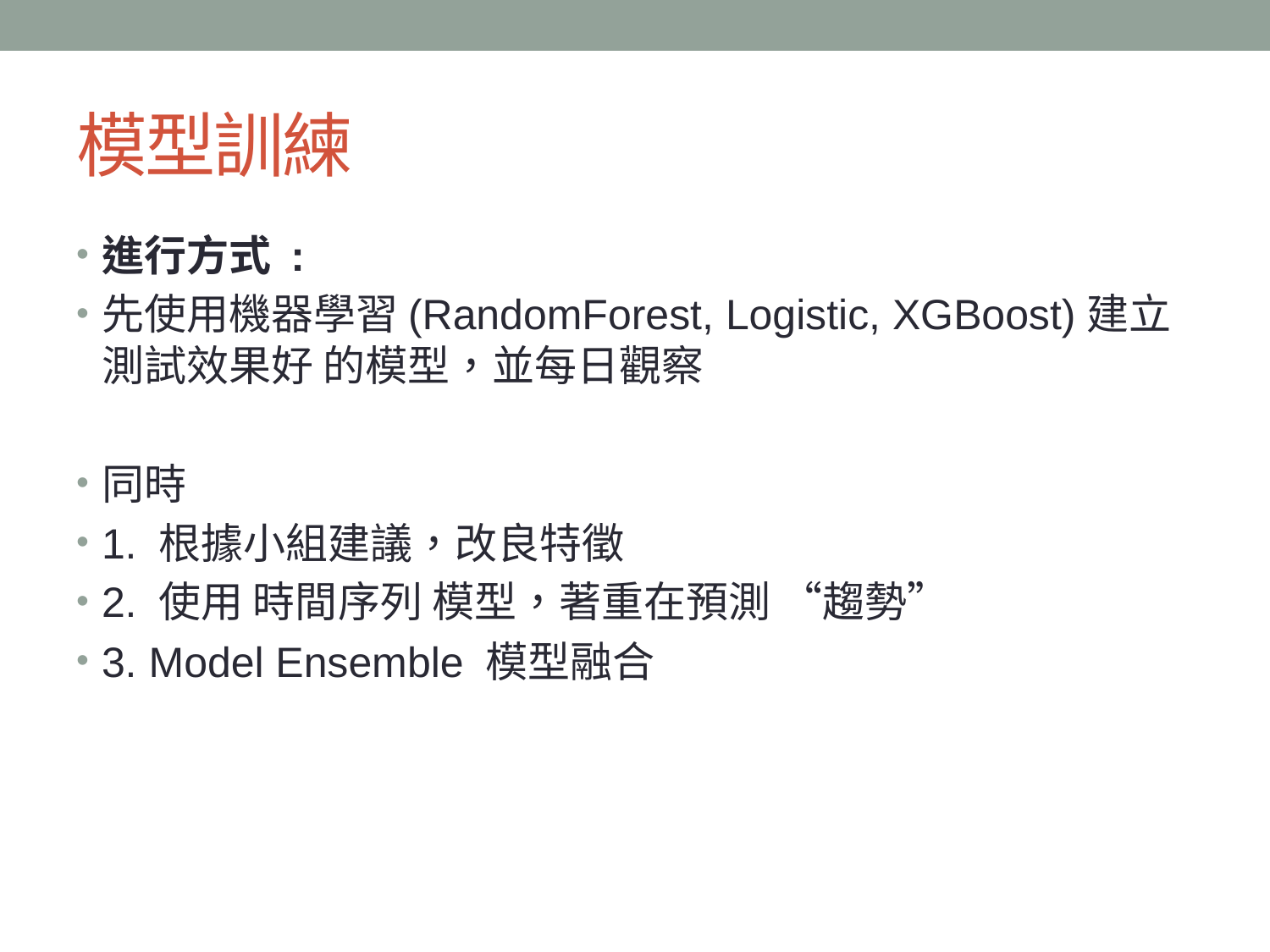

# 模型訓練
進行方式 :
先使用機器學習(RandomForest, Logistic, XGBoost)建立 測試效果好 的模型，並每日觀察

同時
1. 根據小組建議，改良特徵
2. 使用 時間序列 模型，著重在預測 “趨勢”
3. Model Ensemble 模型融合